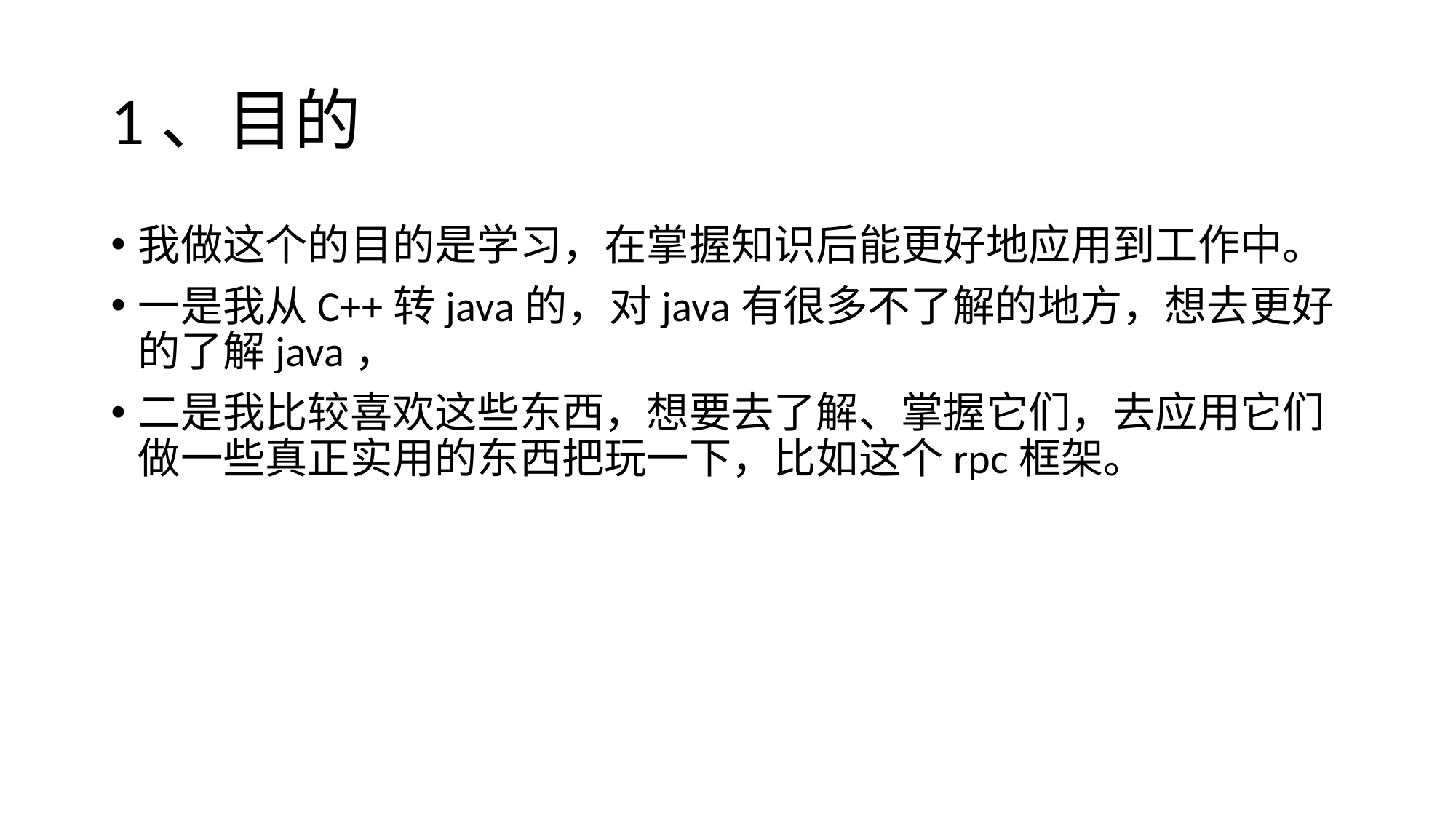

# 1、目的
我做这个的目的是学习，在掌握知识后能更好地应用到工作中。
一是我从C++转java的，对java有很多不了解的地方，想去更好的了解java，
二是我比较喜欢这些东西，想要去了解、掌握它们，去应用它们做一些真正实用的东西把玩一下，比如这个rpc框架。